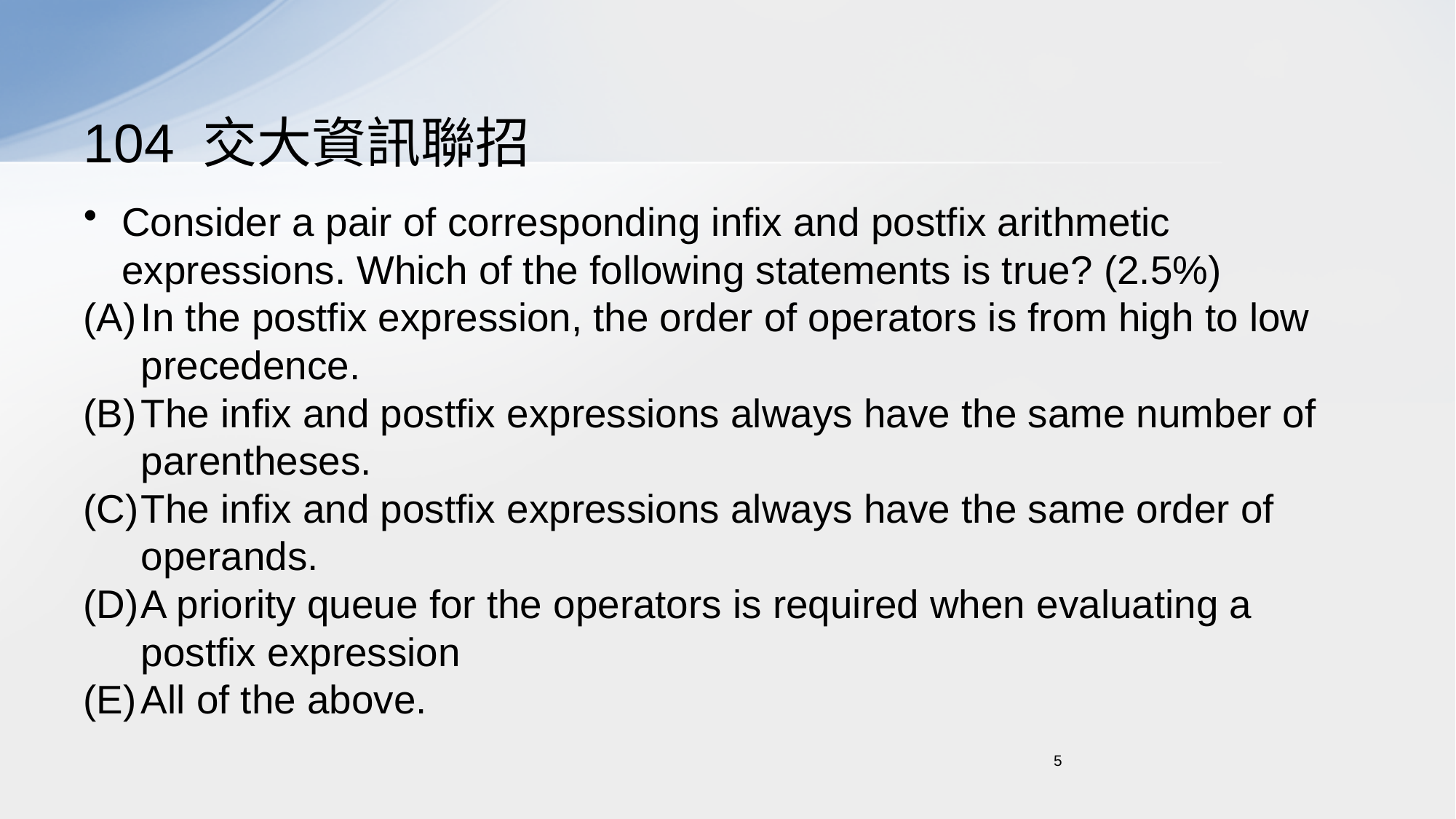

# 104 交大資訊聯招
Consider a pair of corresponding infix and postfix arithmetic expressions. Which of the following statements is true? (2.5%)
In the postfix expression, the order of operators is from high to low precedence.
The infix and postfix expressions always have the same number of parentheses.
The infix and postfix expressions always have the same order of operands.
A priority queue for the operators is required when evaluating a postfix expression
All of the above.
5